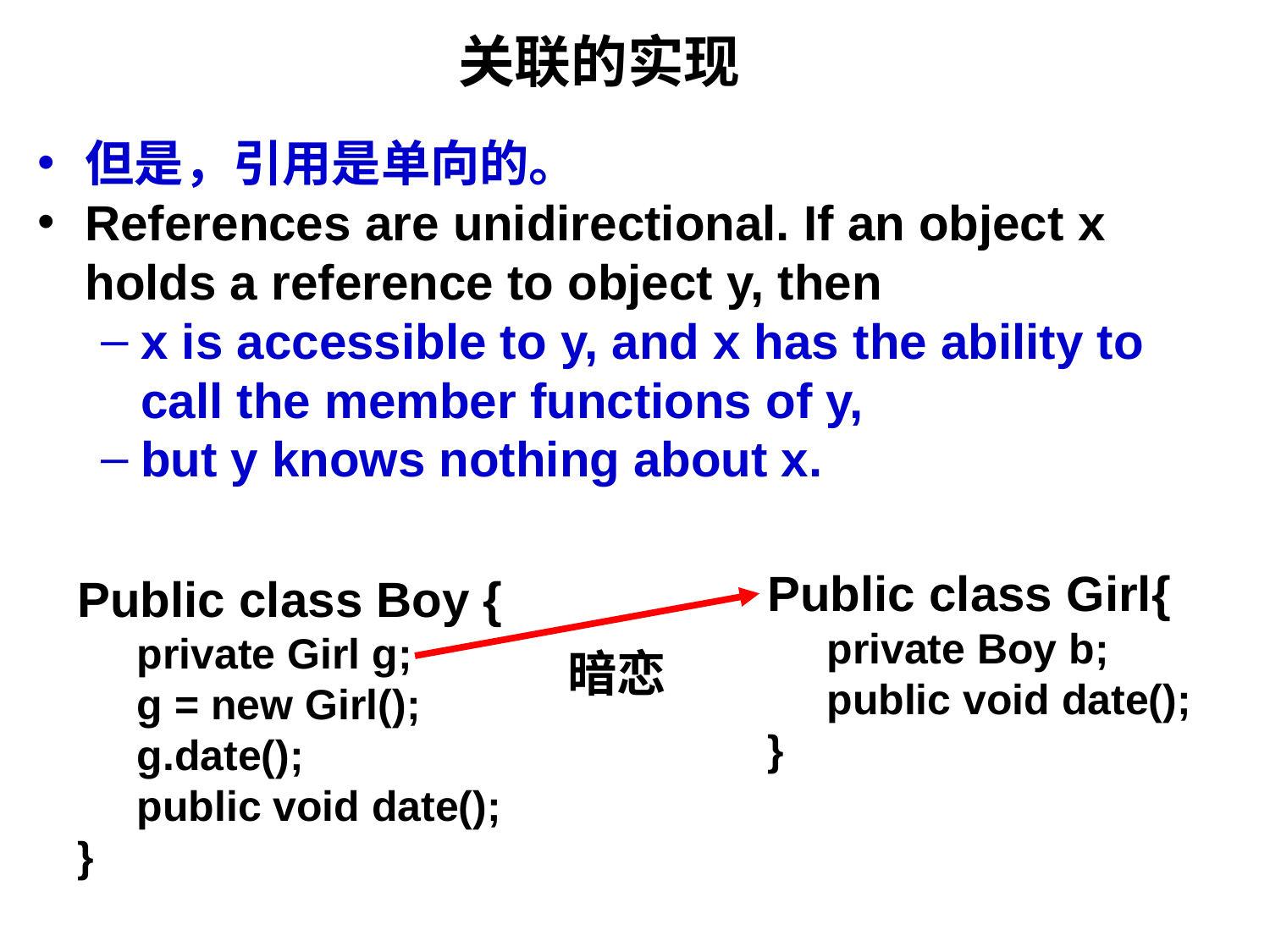

# 关联的实现
但是，引用是单向的。
References are unidirectional. If an object x holds a reference to object y, then
x is accessible to y, and x has the ability to call the member functions of y,
but y knows nothing about x.
Public class Girl{
     private Boy b;
     public void date();
}
Public class Boy {
     private Girl g;
     g = new Girl();
     g.date();
     public void date();
}

暗恋